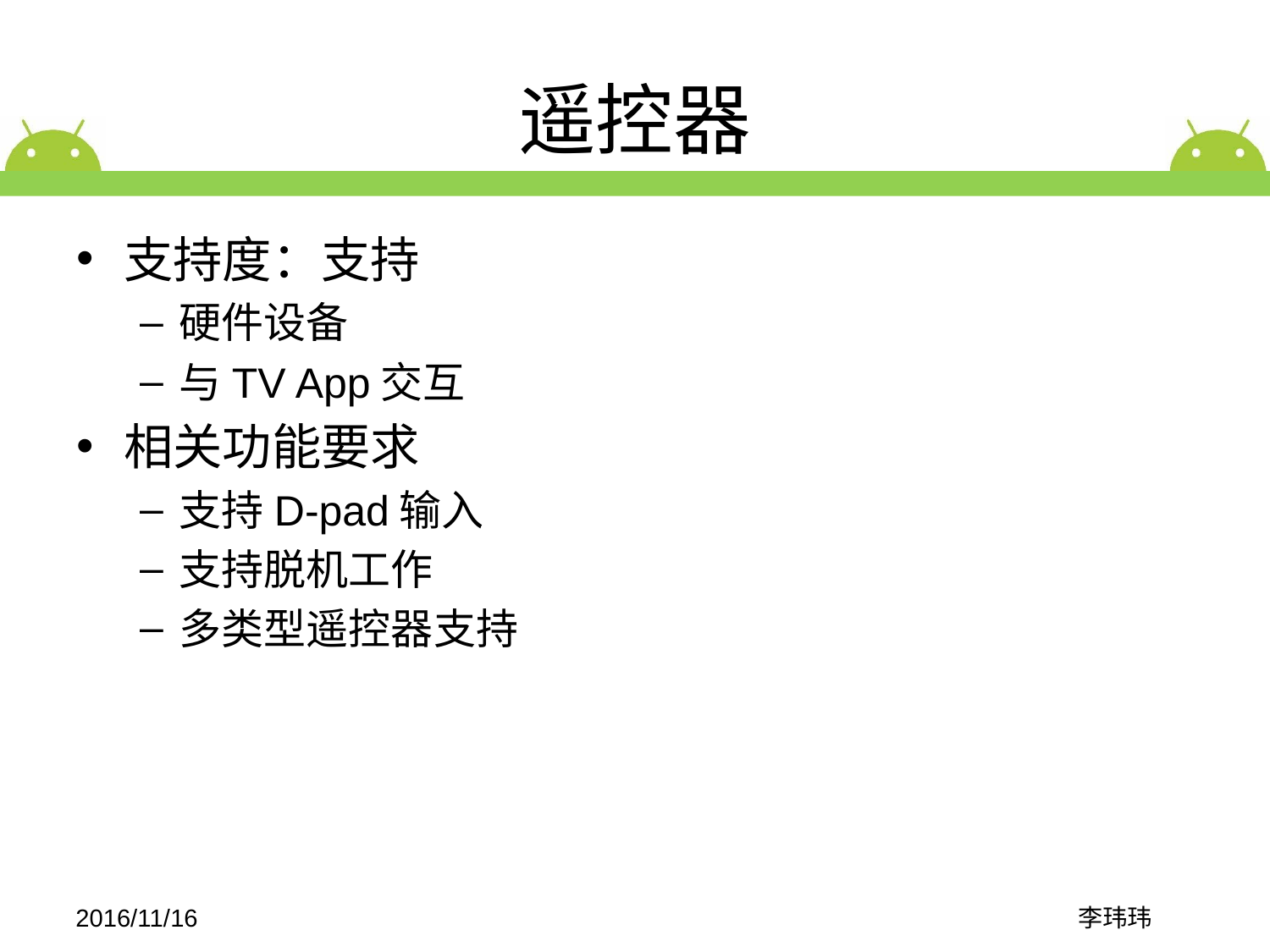

# 遥控器
支持度：支持
硬件设备
与TV App交互
相关功能要求
支持D-pad输入
支持脱机工作
多类型遥控器支持